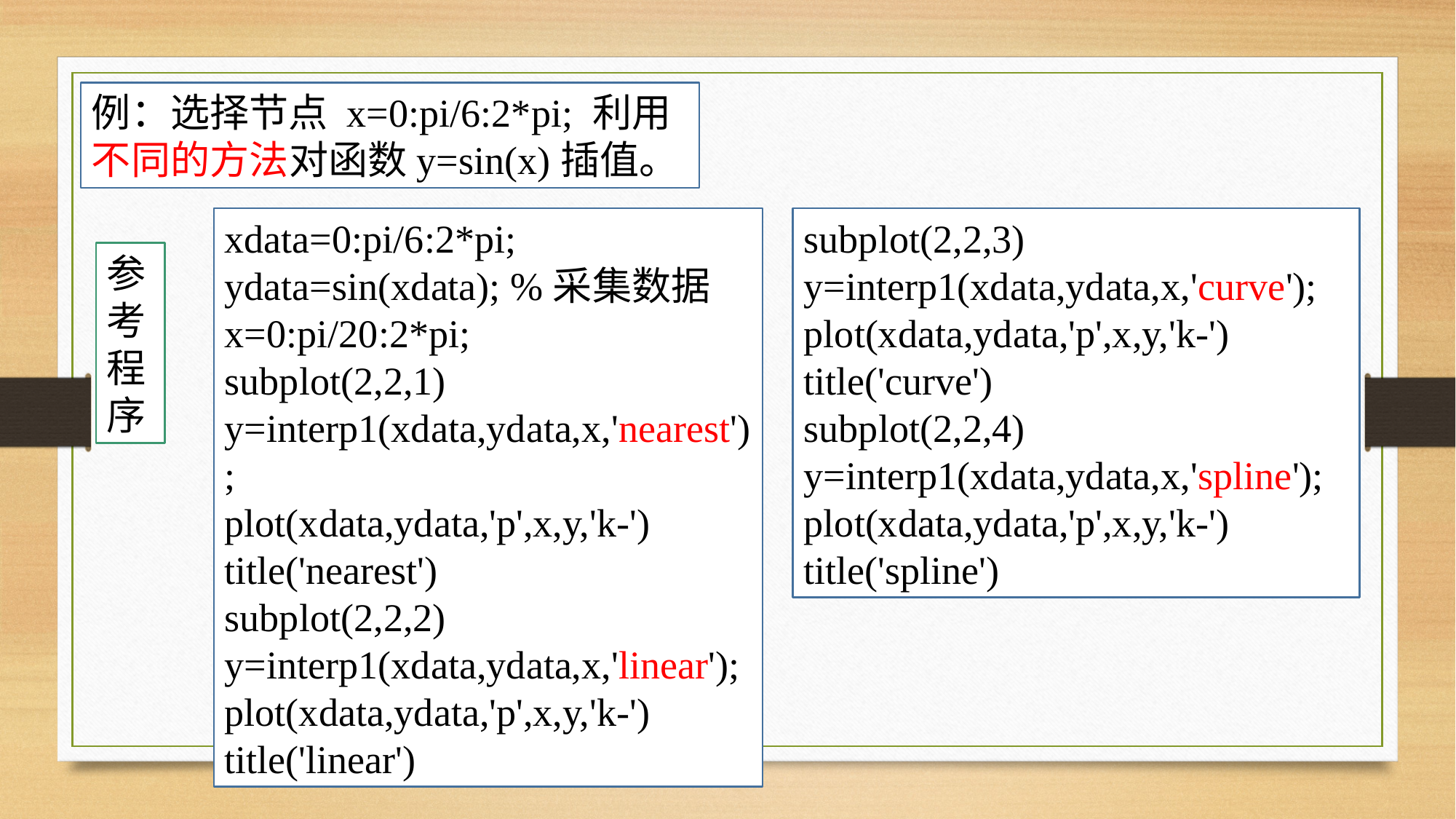

例：选择节点 x=0:pi/6:2*pi; 利用不同的方法对函数y=sin(x)插值。
xdata=0:pi/6:2*pi;
ydata=sin(xdata); %采集数据
x=0:pi/20:2*pi;
subplot(2,2,1)
y=interp1(xdata,ydata,x,'nearest');
plot(xdata,ydata,'p',x,y,'k-')
title('nearest')
subplot(2,2,2)
y=interp1(xdata,ydata,x,'linear');
plot(xdata,ydata,'p',x,y,'k-')
title('linear')
subplot(2,2,3)
y=interp1(xdata,ydata,x,'curve');
plot(xdata,ydata,'p',x,y,'k-')
title('curve')
subplot(2,2,4)
y=interp1(xdata,ydata,x,'spline');
plot(xdata,ydata,'p',x,y,'k-')
title('spline')
参考程序